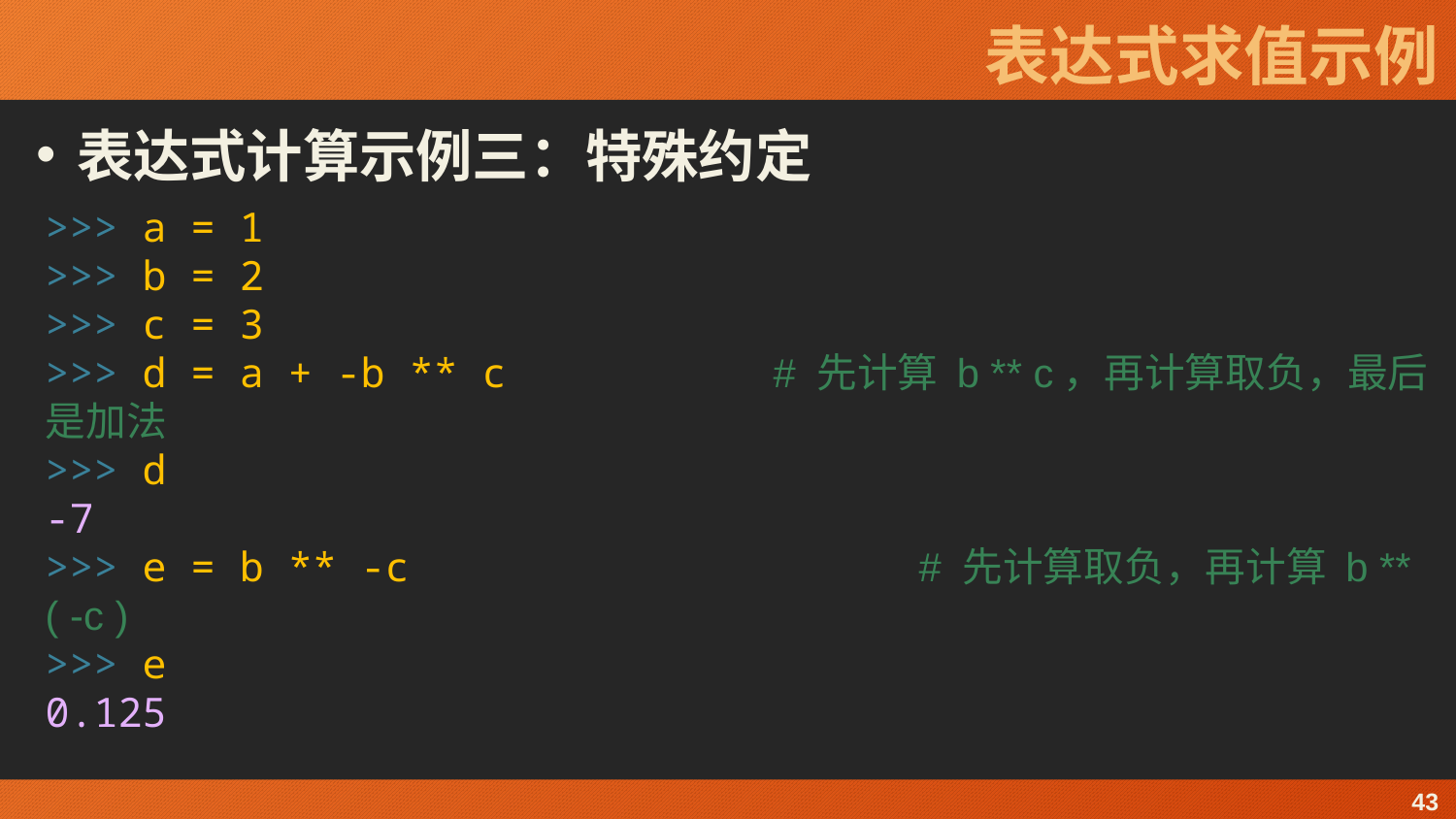

# 表达式求值示例
表达式计算示例三：特殊约定
>>> a = 1
>>> b = 2
>>> c = 3
>>> d = a + -b ** c		# 先计算 b ** c，再计算取负，最后是加法
>>> d
-7
>>> e = b ** -c				# 先计算取负，再计算 b ** ( -c )
>>> e
0.125
43